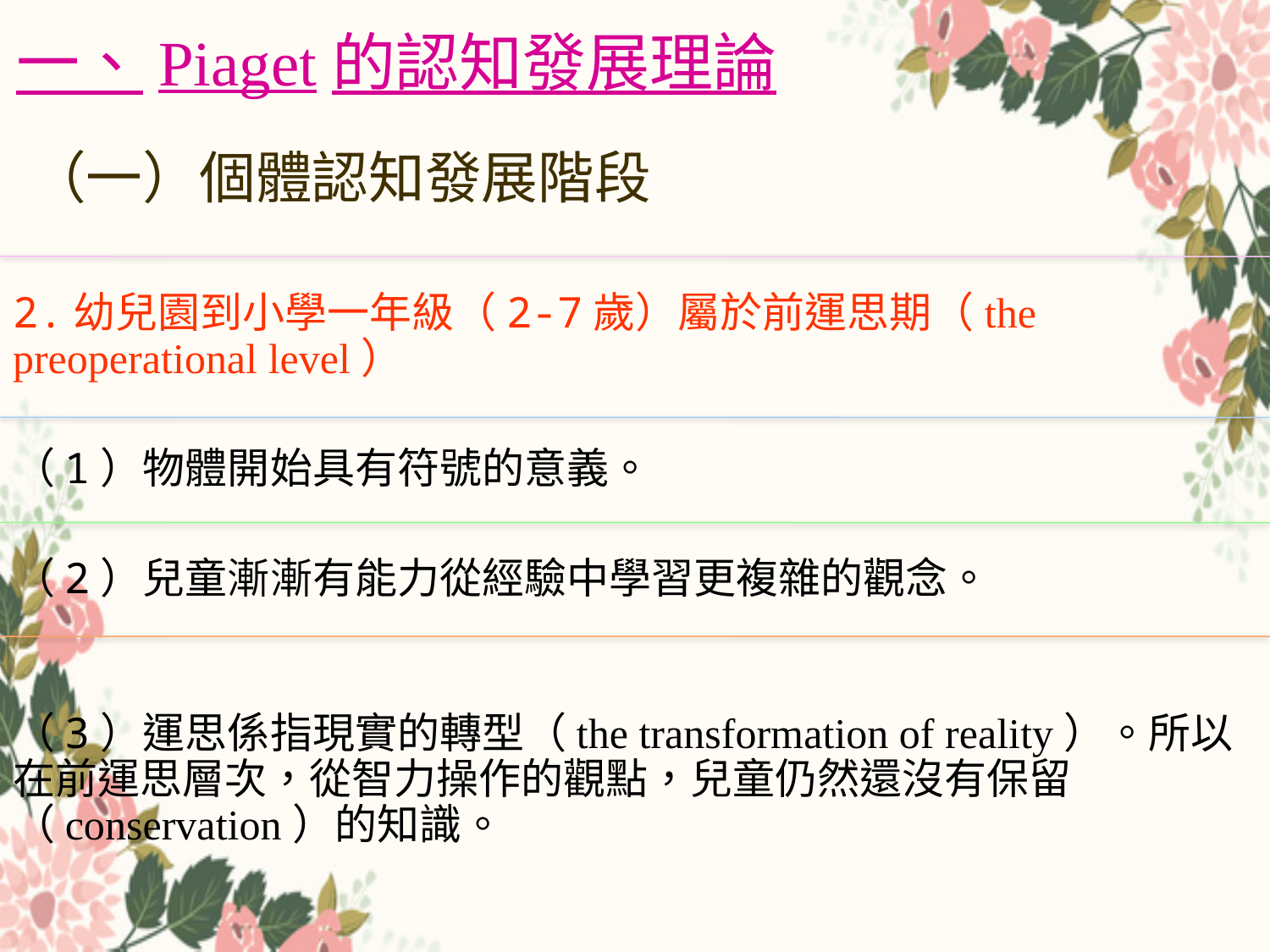

一、Piaget的認知發展理論
（一）個體認知發展階段
2.幼兒園到小學一年級（2-7歲）屬於前運思期（the preoperational level）
（1）物體開始具有符號的意義。
（2）兒童漸漸有能力從經驗中學習更複雜的觀念。
（3）運思係指現實的轉型（the transformation of reality）。所以在前運思層次，從智力操作的觀點，兒童仍然還沒有保留（conservation）的知識。